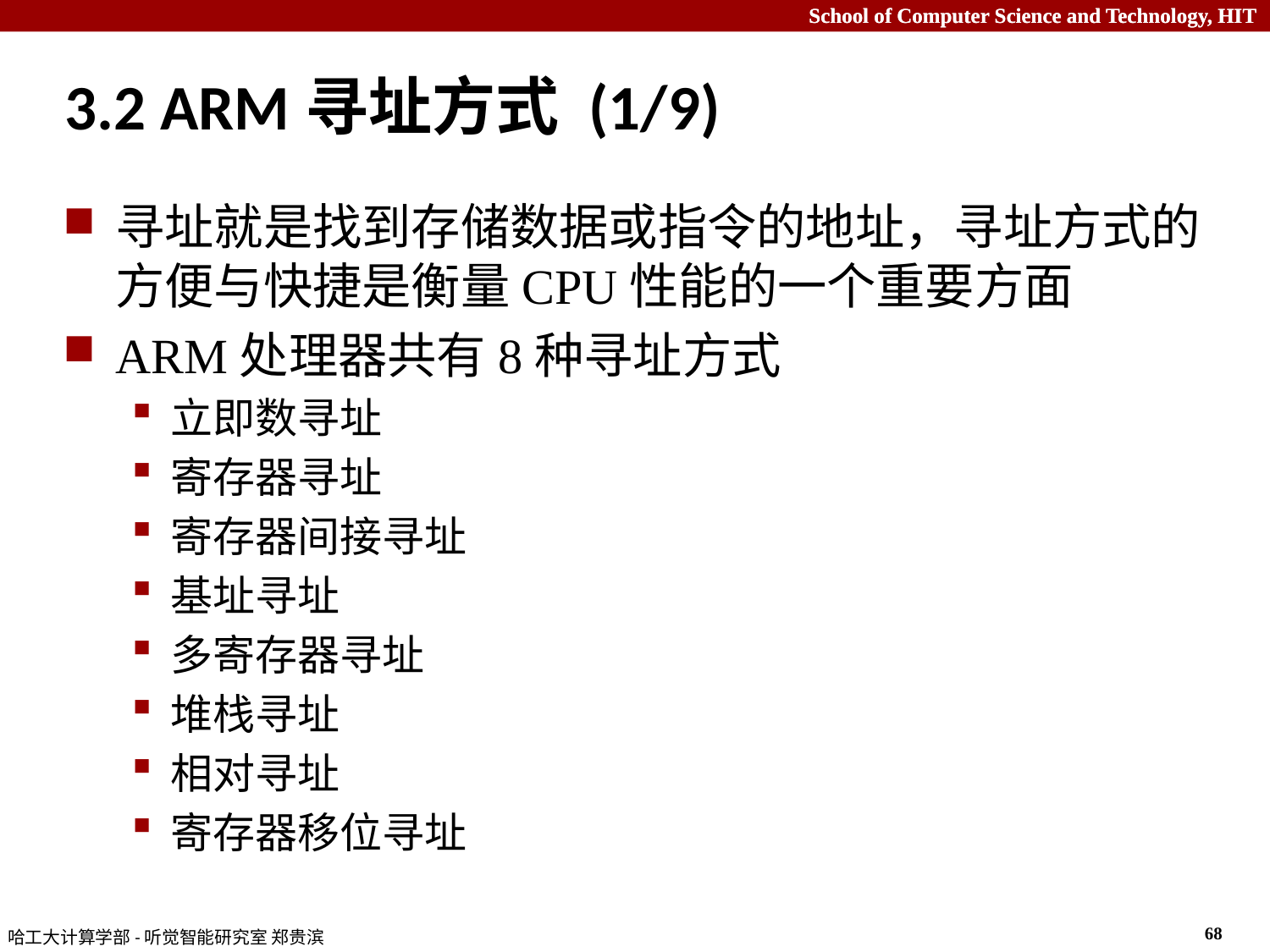

# 3.2 ARM寻址方式 (1/9)
寻址就是找到存储数据或指令的地址，寻址方式的方便与快捷是衡量CPU性能的一个重要方面
ARM处理器共有8种寻址方式
立即数寻址
寄存器寻址
寄存器间接寻址
基址寻址
多寄存器寻址
堆栈寻址
相对寻址
寄存器移位寻址